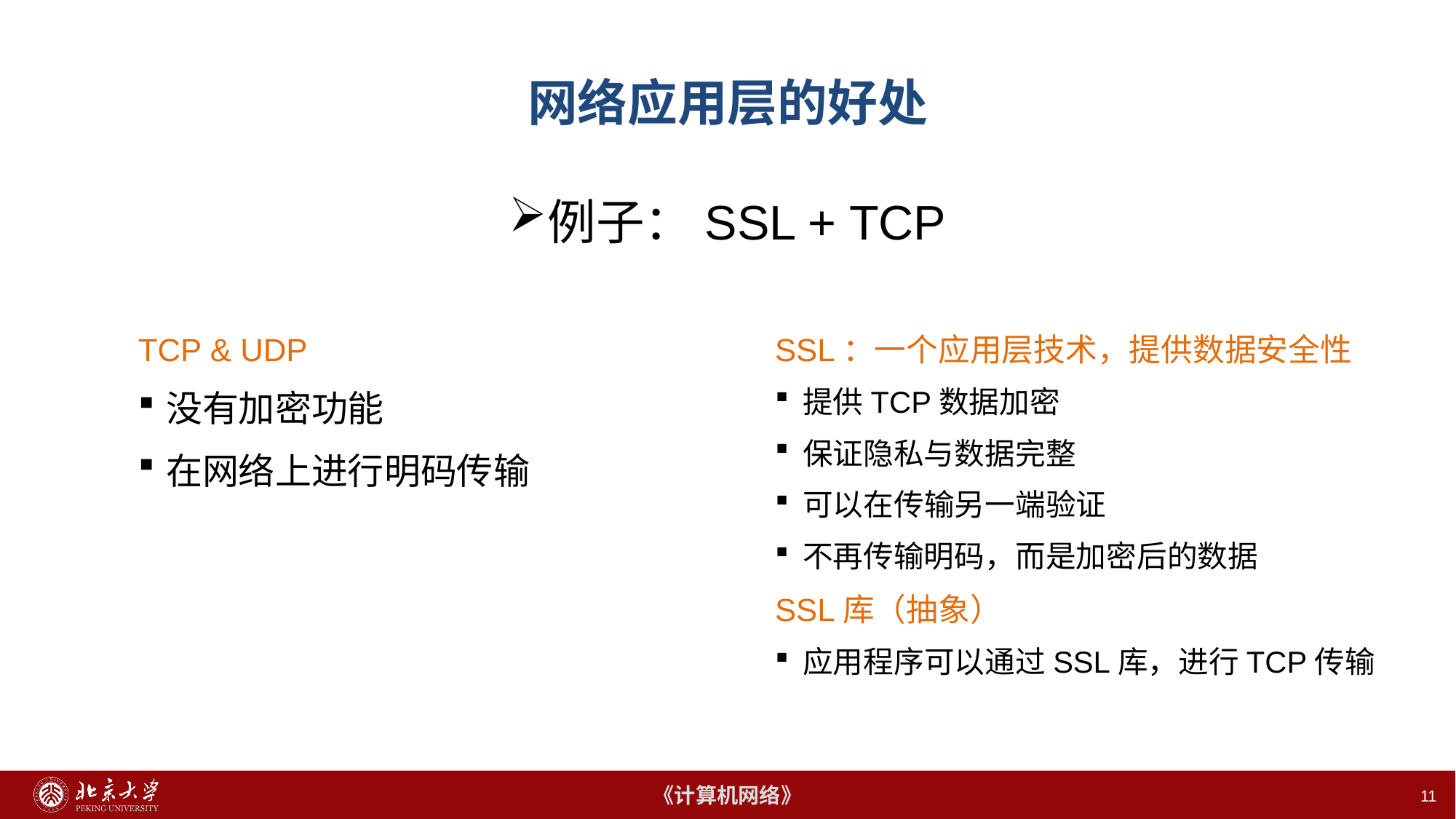

# 网络应用层的好处
例子：SSL + TCP
SSL：一个应用层技术，提供数据安全性
提供TCP数据加密
保证隐私与数据完整
可以在传输另一端验证
不再传输明码，而是加密后的数据
SSL库（抽象）
应用程序可以通过SSL库，进行TCP传输
TCP & UDP
没有加密功能
在网络上进行明码传输
11